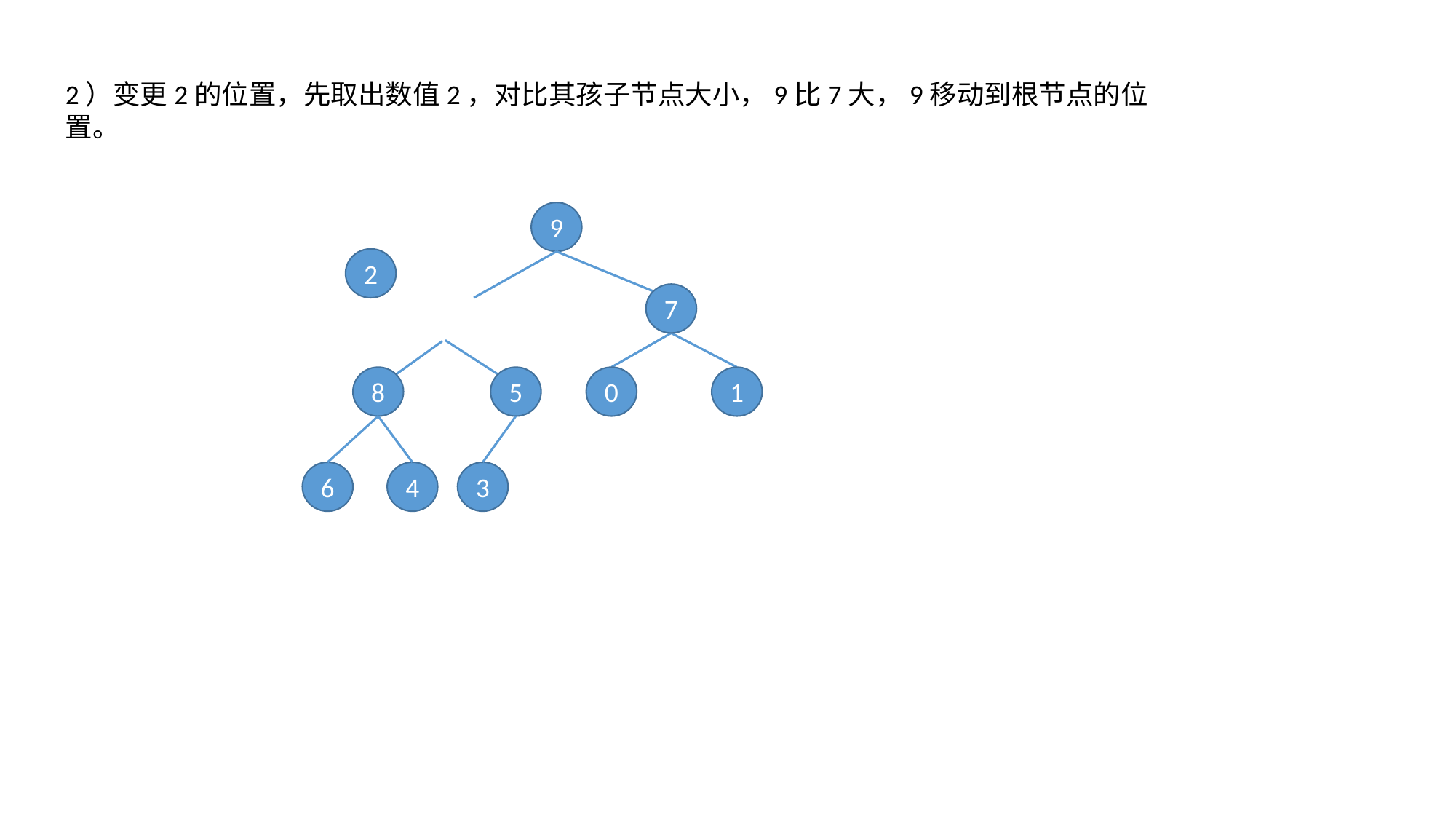

2）变更2的位置，先取出数值2，对比其孩子节点大小，9比7大，9移动到根节点的位置。
9
2
7
8
5
0
1
6
4
3